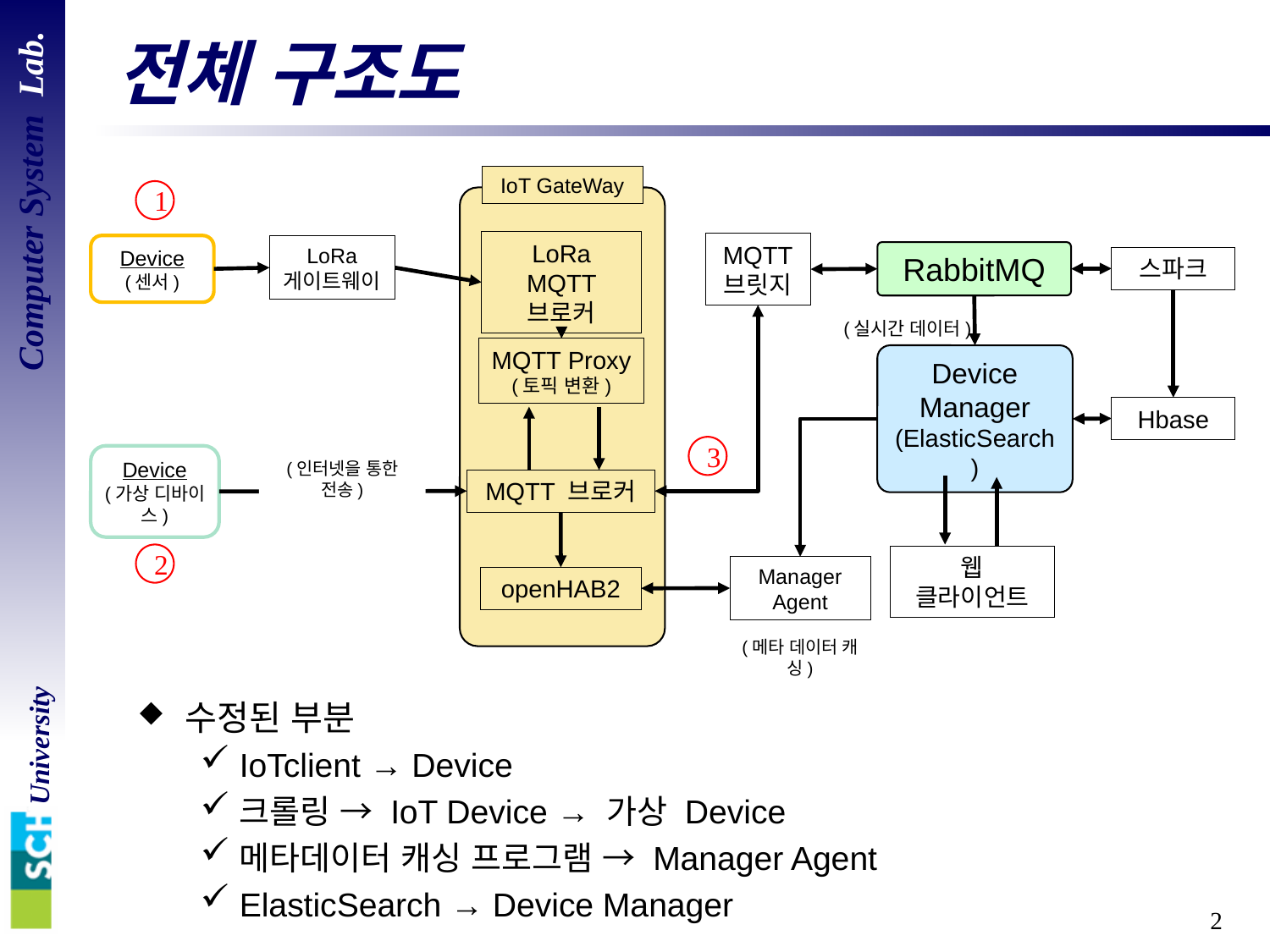

# 전체 구조도

수정된 부분
IoTclient → Device
크롤링 → IoT Device → 가상 Device
메타데이터 캐싱 프로그램 → Manager Agent
ElasticSearch → Device Manager

IoT GateWay
1

LoRa MQTT
브로커
MQTT
브릿지
Device
(센서)
LoRa
게이트웨이
RabbitMQ
스파크
(실시간 데이터)
MQTT Proxy
(토픽 변환)
Device Manager
(ElasticSearch)
Hbase
3
(인터넷을 통한 전송)
Device
(가상 디바이스)
MQTT 브로커
2
웹 클라이언트
Manager
Agent
openHAB2
(메타 데이터 캐싱)